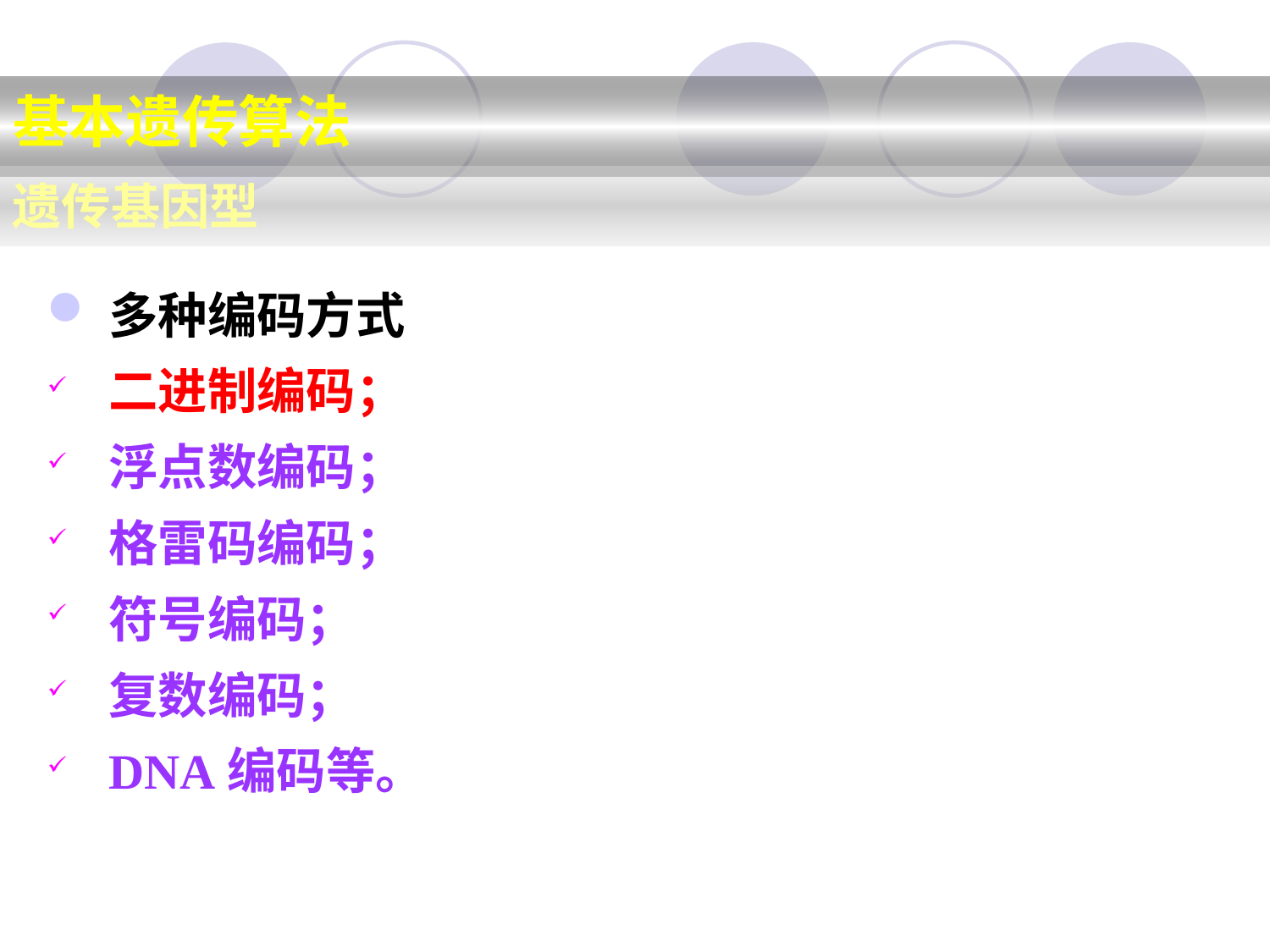

基本遗传算法
遗传基因型
多种编码方式
二进制编码；
浮点数编码；
格雷码编码；
符号编码；
复数编码；
DNA编码等。